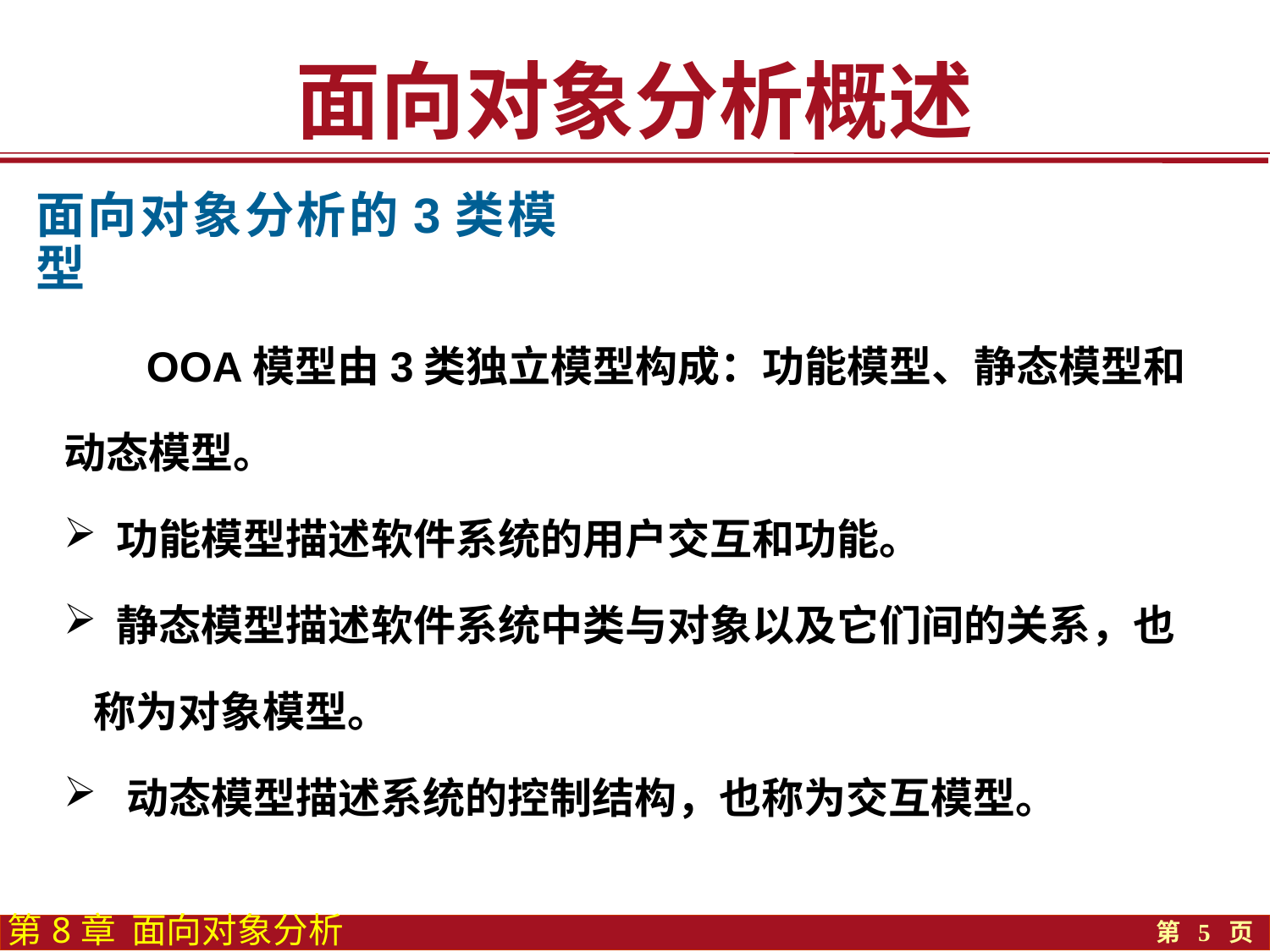

面向对象分析概述
面向对象分析的3类模型
       OOA模型由3类独立模型构成：功能模型、静态模型和动态模型。
 功能模型描述软件系统的用户交互和功能。
 静态模型描述软件系统中类与对象以及它们间的关系，也称为对象模型。
  动态模型描述系统的控制结构，也称为交互模型。